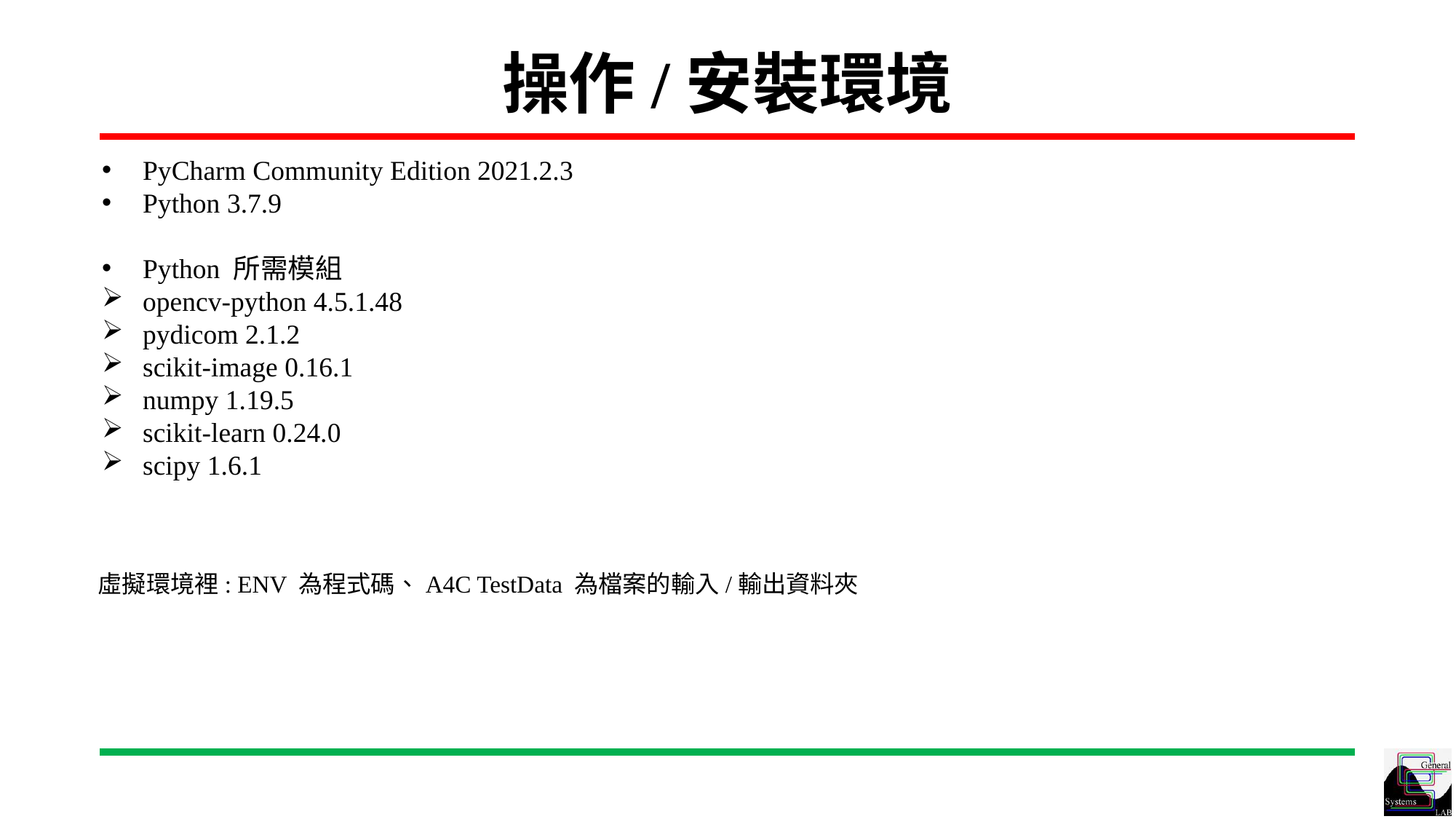

# 操作/安裝環境
PyCharm Community Edition 2021.2.3
Python 3.7.9

Python 所需模組
opencv-python 4.5.1.48
pydicom 2.1.2
scikit-image 0.16.1
numpy 1.19.5
scikit-learn 0.24.0
scipy 1.6.1
虛擬環境裡: ENV 為程式碼、A4C TestData 為檔案的輸入/輸出資料夾